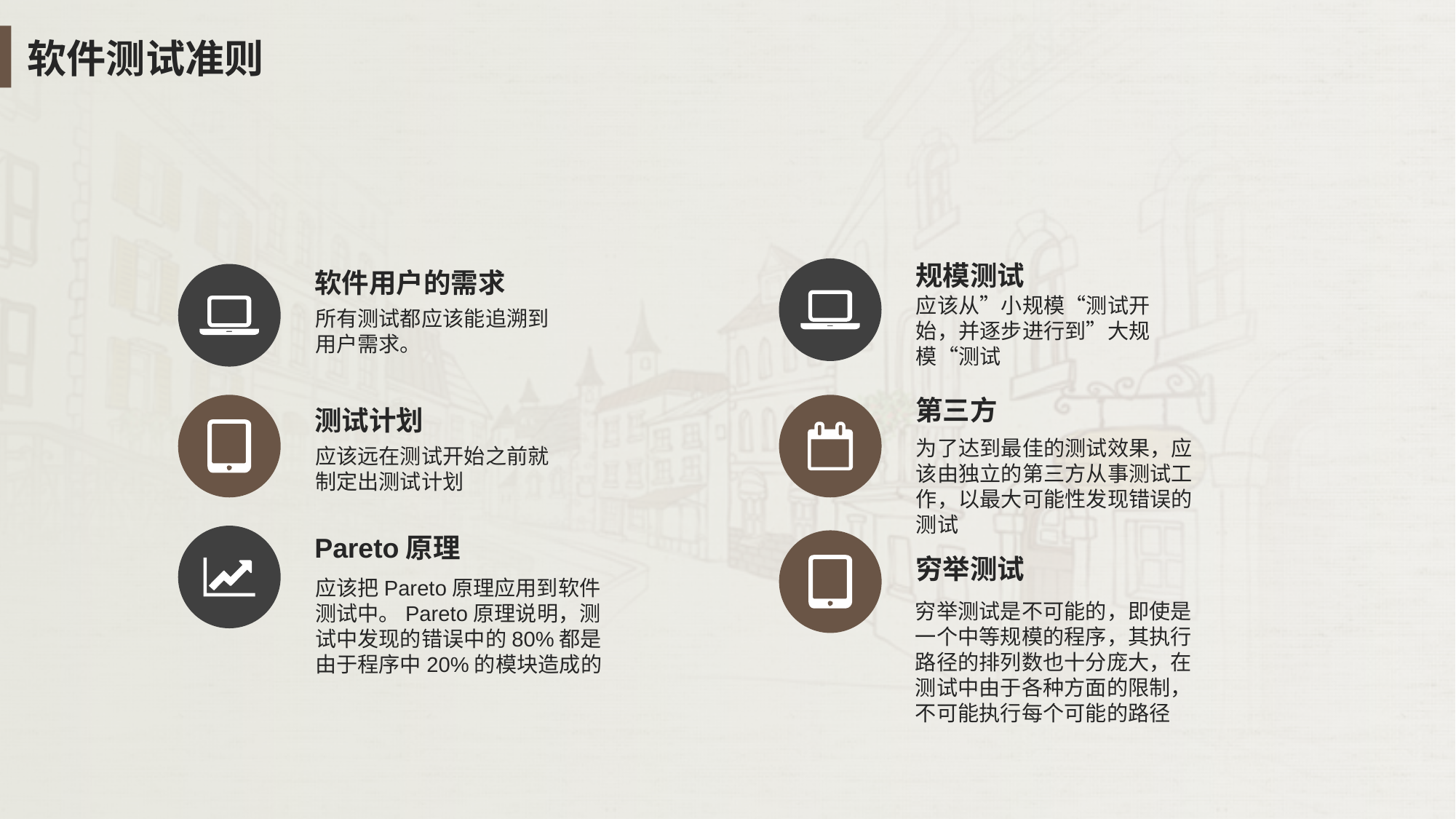

软件测试准则

规模测试

软件用户的需求

所有测试都应该能追溯到用户需求。
应该从”小规模“测试开始，并逐步进行到”大规模“测试
第三方

测试计划

为了达到最佳的测试效果，应该由独立的第三方从事测试工作，以最大可能性发现错误的测试
应该远在测试开始之前就制定出测试计划

Pareto原理

穷举测试

应该把Pareto原理应用到软件测试中。Pareto原理说明，测试中发现的错误中的80%都是由于程序中20%的模块造成的
穷举测试是不可能的，即使是一个中等规模的程序，其执行路径的排列数也十分庞大，在测试中由于各种方面的限制，不可能执行每个可能的路径